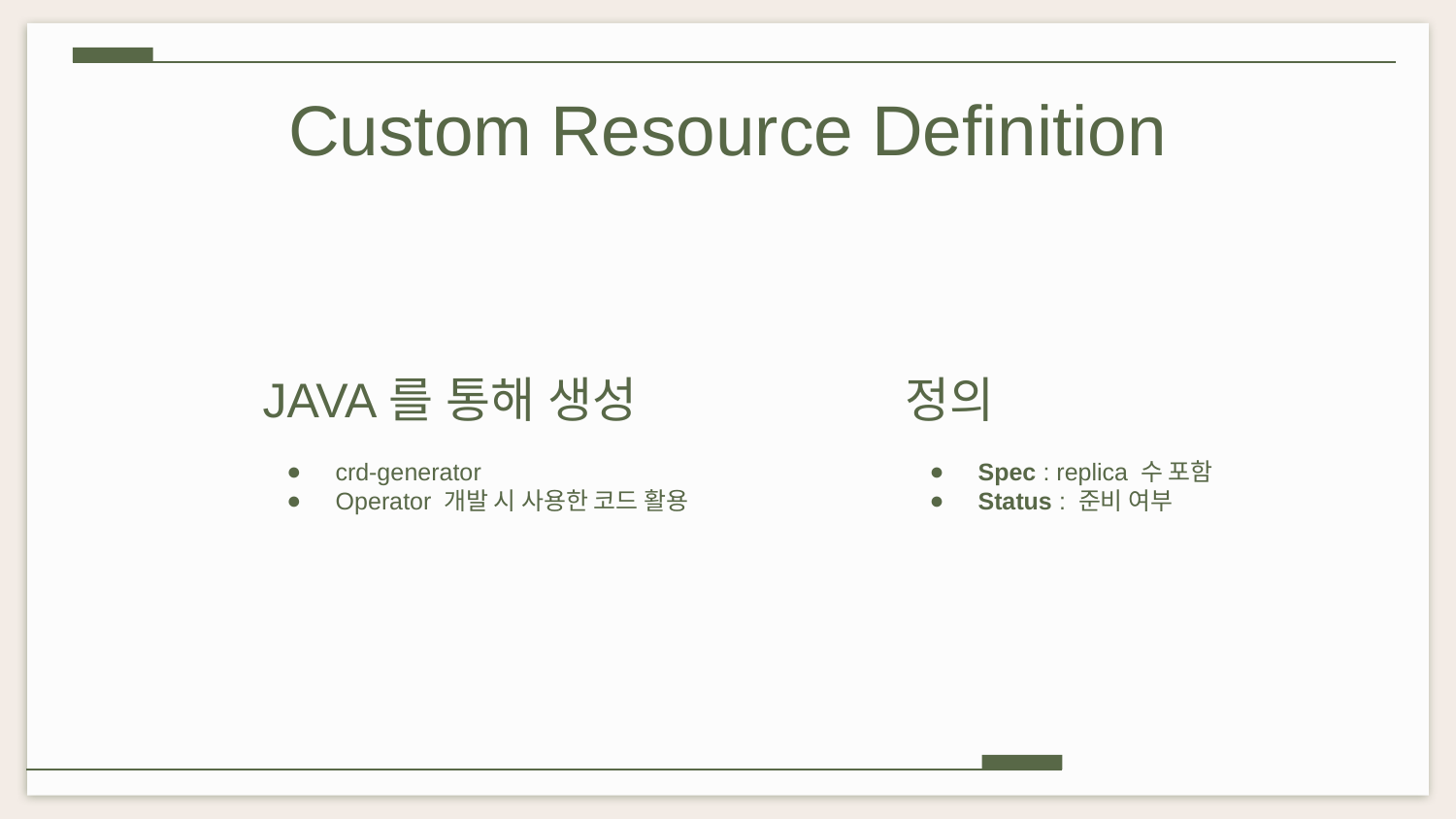

# Custom Resource Definition
JAVA를 통해 생성
정의
crd-generator
Operator 개발 시 사용한 코드 활용
Spec : replica 수 포함
Status : 준비 여부